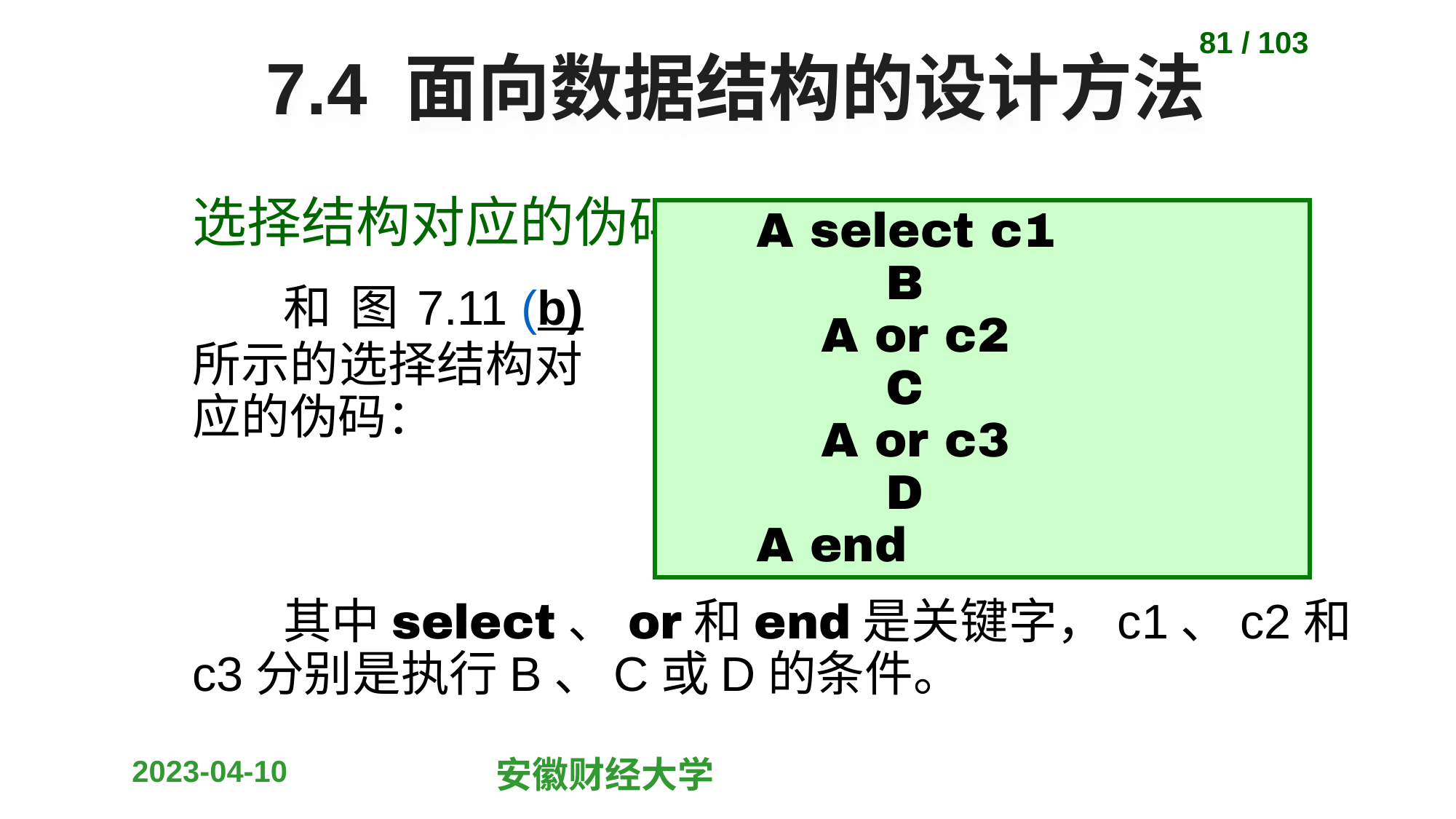

81 / 103
# 7.4 面向数据结构的设计方法
选择结构对应的伪码
A select c1
        B
    A or c2
        C
    A or c3
        D
A end
和图7.11 (b)所示的选择结构对应的伪码：
其中select、or和end是关键字，c1、c2和c3分别是执行B、C或D的条件。
2023-04-10
安徽财经大学